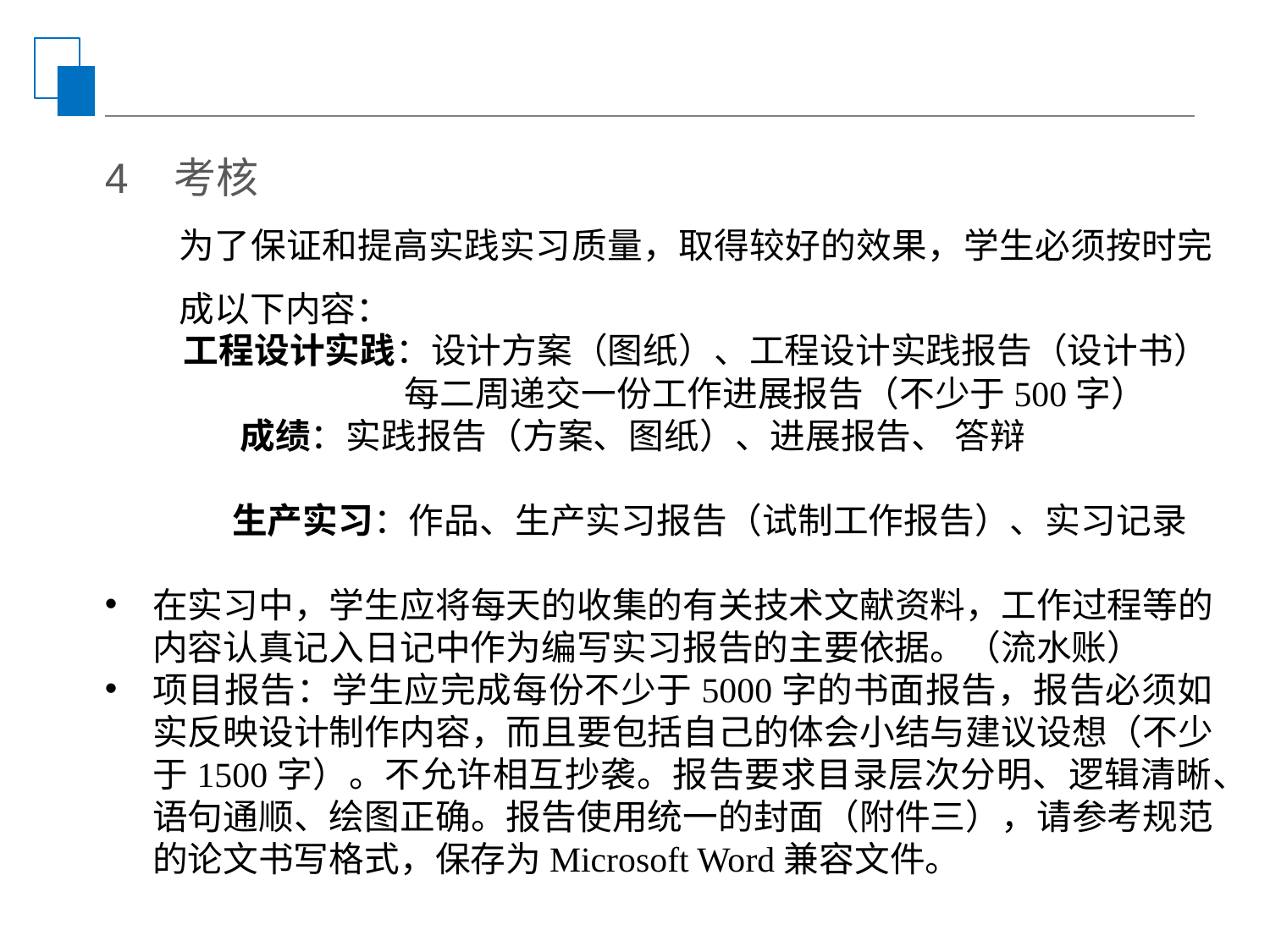

4   考核
为了保证和提高实践实习质量，取得较好的效果，学生必须按时完成以下内容：
         工程设计实践：设计方案（图纸）、工程设计实践报告（设计书）
                       每二周递交一份工作进展报告（不少于500字）
  成绩：实践报告（方案、图纸）、进展报告、 答辩

 生产实习：作品、生产实习报告（试制工作报告）、实习记录

在实习中，学生应将每天的收集的有关技术文献资料，工作过程等的内容认真记入日记中作为编写实习报告的主要依据。（流水账）
项目报告：学生应完成每份不少于5000字的书面报告，报告必须如实反映设计制作内容，而且要包括自己的体会小结与建议设想（不少于1500字）。不允许相互抄袭。报告要求目录层次分明、逻辑清晰、语句通顺、绘图正确。报告使用统一的封面（附件三），请参考规范的论文书写格式，保存为Microsoft Word兼容文件。